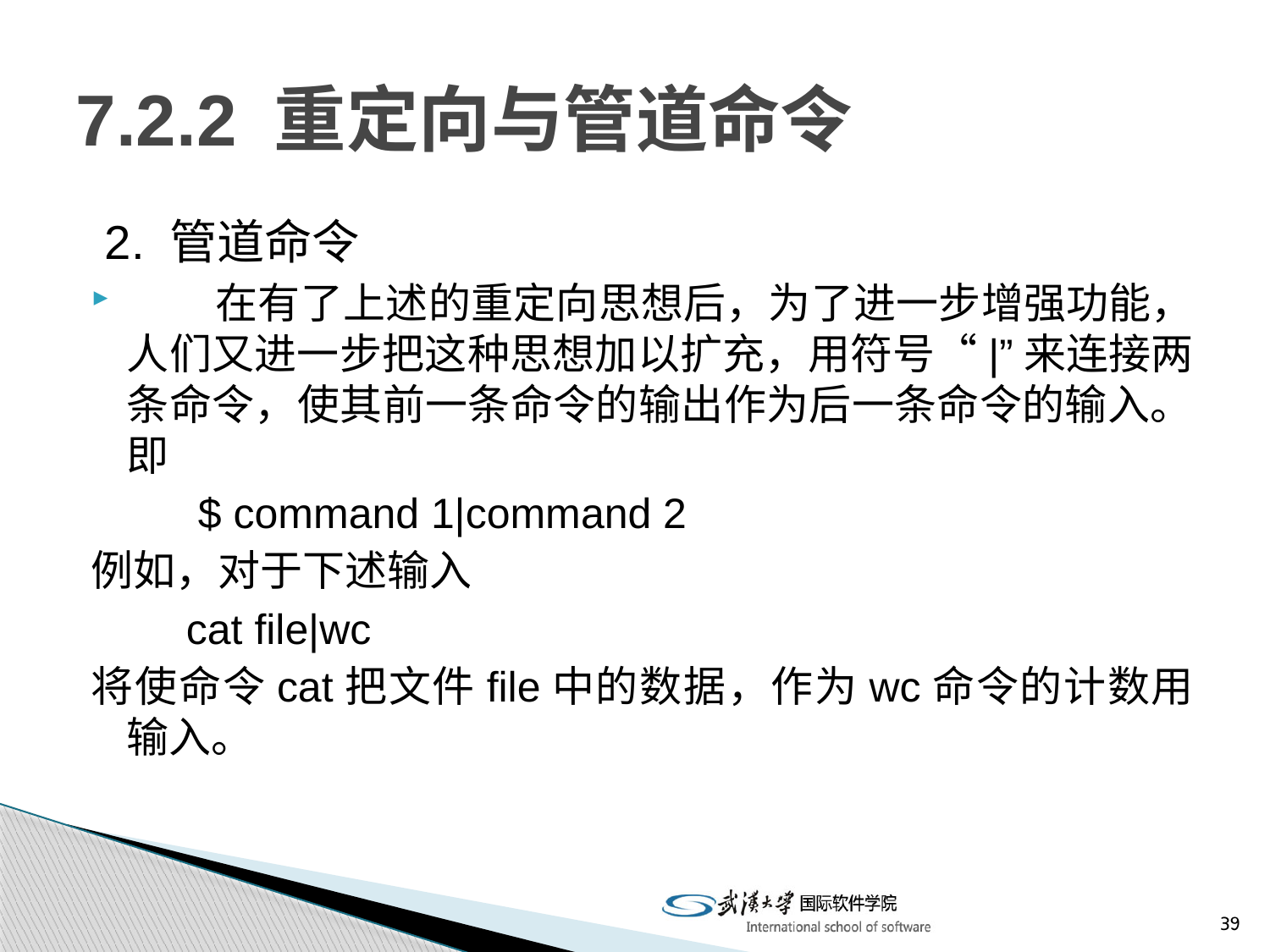

# 7.2.2 重定向与管道命令
 2. 管道命令
        在有了上述的重定向思想后，为了进一步增强功能， 人们又进一步把这种思想加以扩充，用符号“|”来连接两条命令，使其前一条命令的输出作为后一条命令的输入。 即
         $ command 1|command 2
例如，对于下述输入
        cat file|wc
将使命令cat把文件file中的数据，作为wc命令的计数用输入。
39